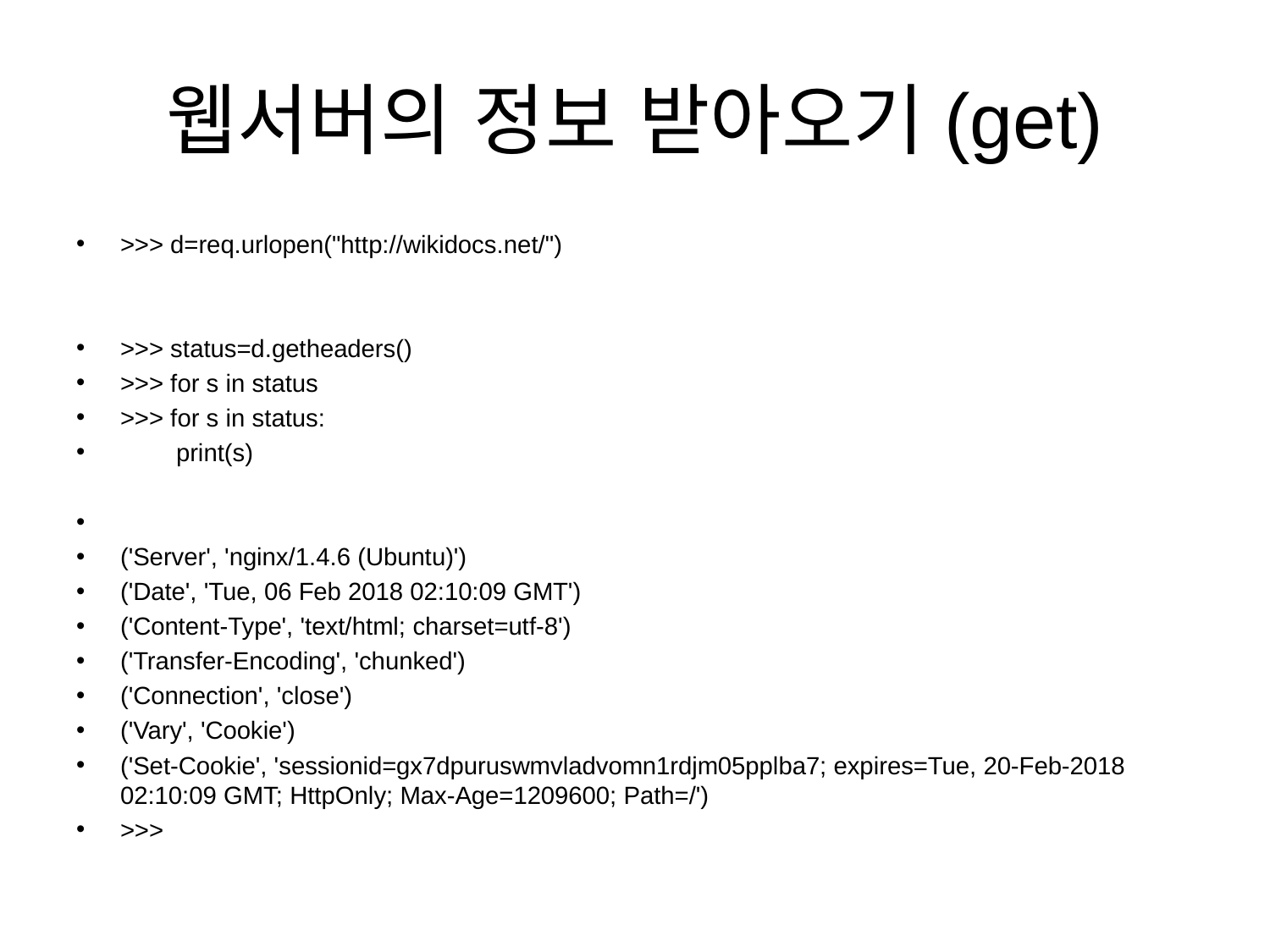

# 웹서버의 정보 받아오기(get)
>>> d=req.urlopen("http://wikidocs.net/")

>>> status=d.getheaders()
>>> for s in status
>>> for s in status:
	print(s)

('Server', 'nginx/1.4.6 (Ubuntu)')
('Date', 'Tue, 06 Feb 2018 02:10:09 GMT')
('Content-Type', 'text/html; charset=utf-8')
('Transfer-Encoding', 'chunked')
('Connection', 'close')
('Vary', 'Cookie')
('Set-Cookie', 'sessionid=gx7dpuruswmvladvomn1rdjm05pplba7; expires=Tue, 20-Feb-2018 02:10:09 GMT; HttpOnly; Max-Age=1209600; Path=/')
>>>